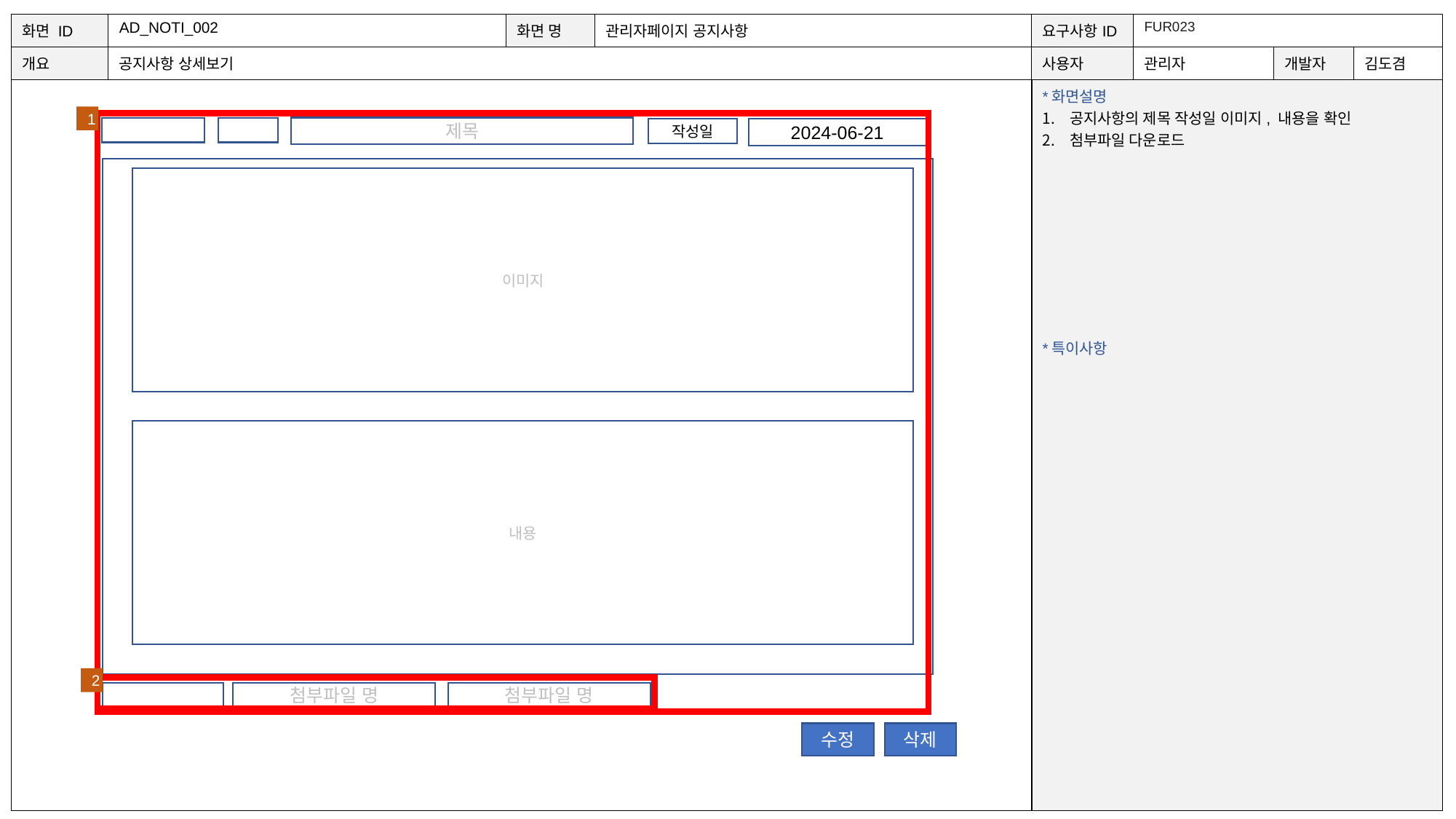

| 화면 ID | AD\_NOTI\_002 | 화면 명 | 관리자페이지 공지사항 | 요구사항ID | FUR023 |  |  |
| --- | --- | --- | --- | --- | --- | --- | --- |
| 개요 | 공지사항 상세보기 |  |  | 사용자 | 관리자 | 개발자 | 김도겸 |
|  |  |  |  | \*화면설명 공지사항의 제목 작성일 이미지, 내용을 확인 첨부파일 다운로드 \*특이사항 |  |  |  |
1

제목
번호 : 0번
제목
2024-06-21
작성일

이미지

내용

2

첨부파일 명
첨부파일 명
첨부파일
수정
삭제